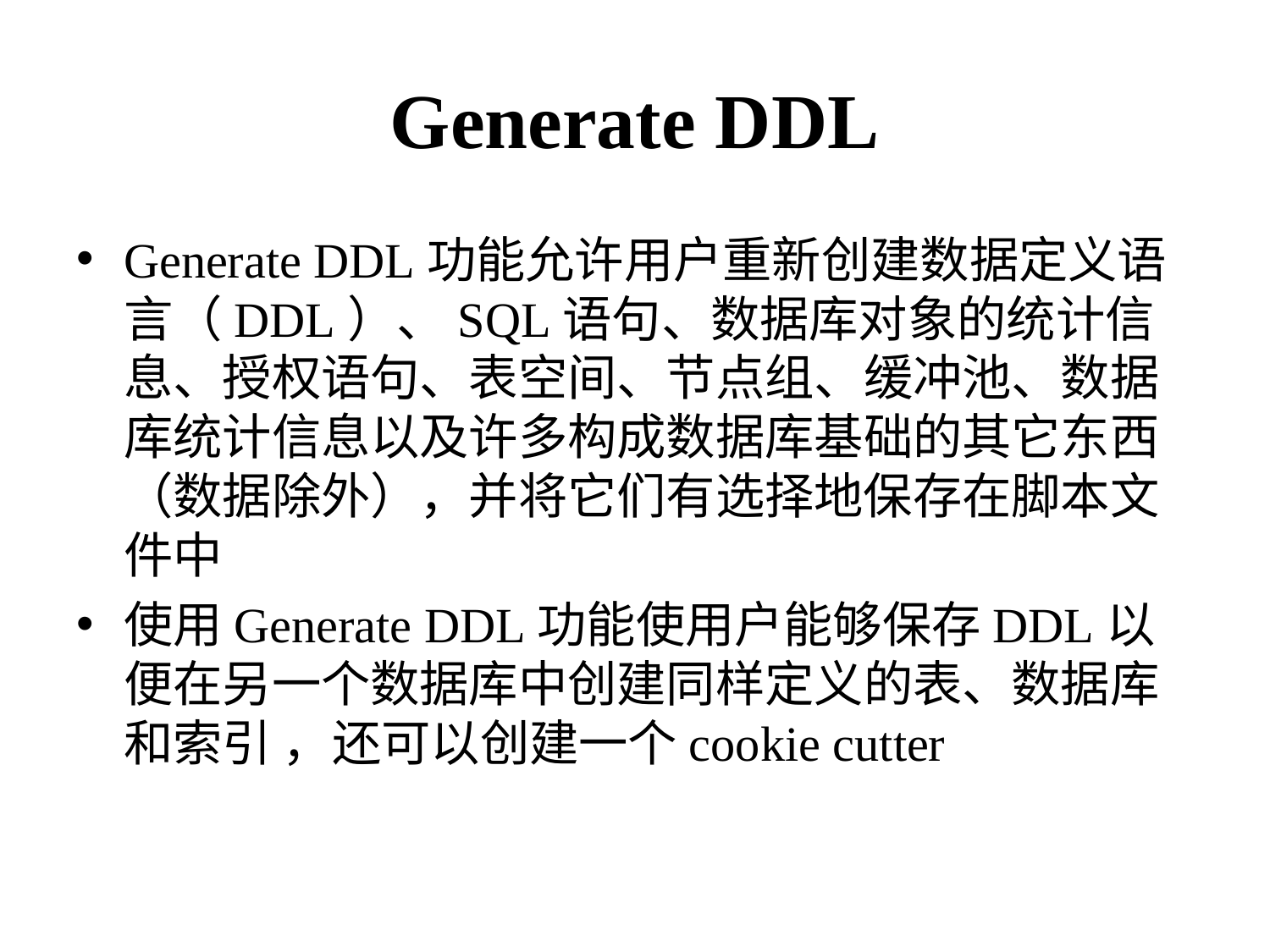

# Generate DDL
Generate DDL功能允许用户重新创建数据定义语言（DDL）、SQL语句、数据库对象的统计信息、授权语句、表空间、节点组、缓冲池、数据库统计信息以及许多构成数据库基础的其它东西（数据除外），并将它们有选择地保存在脚本文件中
使用Generate DDL功能使用户能够保存DDL以便在另一个数据库中创建同样定义的表、数据库和索引 ，还可以创建一个cookie cutter